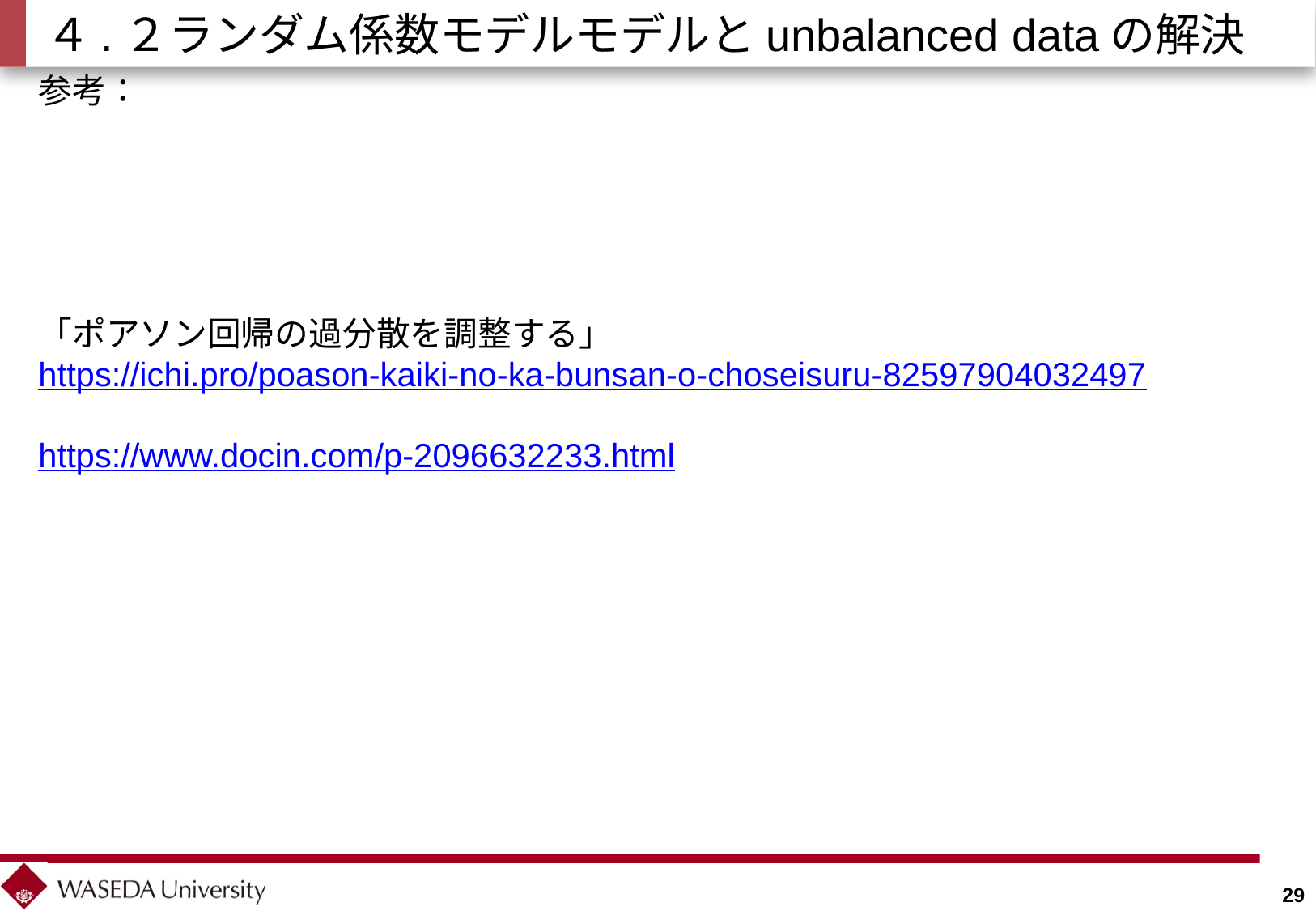

# ４.２ランダム係数モデルモデルとunbalanced dataの解決
参考：

「ポアソン回帰の過分散を調整する」
https://ichi.pro/poason-kaiki-no-ka-bunsan-o-choseisuru-82597904032497

https://www.docin.com/p-2096632233.html